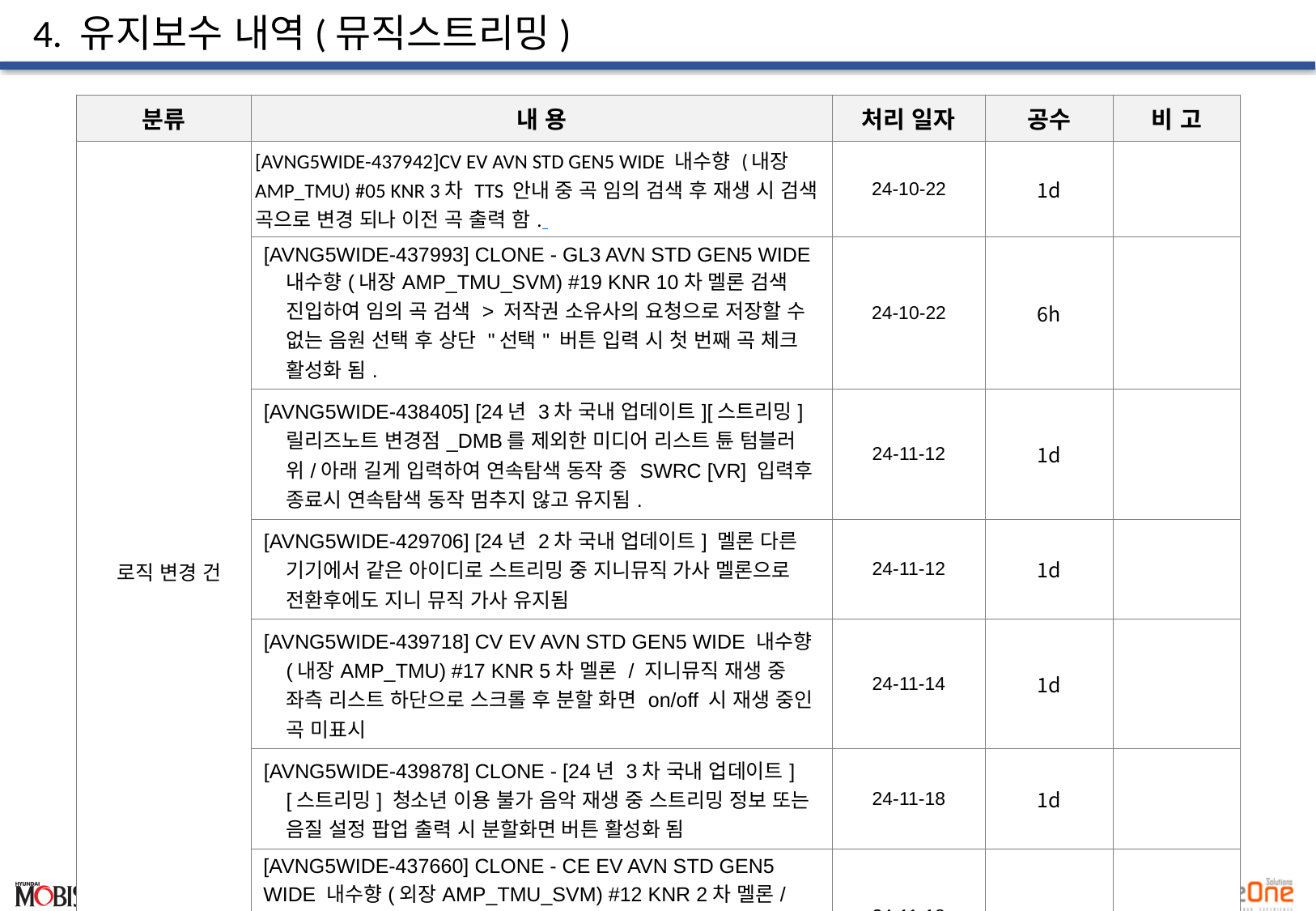

# 4. 유지보수 내역(뮤직스트리밍)
| 분류 | 내 용 | 처리 일자 | 공수 | 비 고 |
| --- | --- | --- | --- | --- |
| 로직 변경 건 | [AVNG5WIDE-437942]CV EV AVN STD GEN5 WIDE 내수향 (내장AMP\_TMU) #05 KNR 3차 TTS 안내 중 곡 임의 검색 후 재생 시 검색 곡으로 변경 되나 이전 곡 출력 함. | 24-10-22 | 1d |  |
|  | [AVNG5WIDE-437993] CLONE - GL3 AVN STD GEN5 WIDE 내수향(내장AMP\_TMU\_SVM) #19 KNR 10차 멜론 검색 진입하여 임의 곡 검색 > 저작권 소유사의 요청으로 저장할 수 없는 음원 선택 후 상단 "선택" 버튼 입력 시 첫 번째 곡 체크 활성화 됨. | 24-10-22 | 6h |  |
|  | [AVNG5WIDE-438405] [24년 3차 국내 업데이트][스트리밍] 릴리즈노트 변경점\_DMB를 제외한 미디어 리스트 튠 텀블러 위/아래 길게 입력하여 연속탐색 동작 중 SWRC [VR] 입력후 종료시 연속탐색 동작 멈추지 않고 유지됨. | 24-11-12 | 1d |  |
|  | [AVNG5WIDE-429706] [24년 2차 국내 업데이트] 멜론 다른 기기에서 같은 아이디로 스트리밍 중 지니뮤직 가사 멜론으로 전환후에도 지니 뮤직 가사 유지됨 | 24-11-12 | 1d |  |
|  | [AVNG5WIDE-439718] CV EV AVN STD GEN5 WIDE 내수향 (내장AMP\_TMU) #17 KNR 5차 멜론 / 지니뮤직 재생 중 좌측 리스트 하단으로 스크롤 후 분할 화면 on/off 시 재생 중인 곡 미표시 | 24-11-14 | 1d |  |
|  | [AVNG5WIDE-439878] CLONE - [24년 3차 국내 업데이트][스트리밍] 청소년 이용 불가 음악 재생 중 스트리밍 정보 또는 음질 설정 팝업 출력 시 분할화면 버튼 활성화 됨 | 24-11-18 | 1d |  |
|  | [AVNG5WIDE-437660] CLONE - CE EV AVN STD GEN5 WIDE 내수향(외장AMP\_TMU\_SVM) #12 KNR 2차 멜론/ 지니 뮤직 재생 중 안내 음량 ss osd 출력 중 POWER OFF 타화면에서 ON 동작 시 "현재 사용할 수 없습니다." 문구 표시 됨. | 24-11-18 | 3d |  |
24년도 표준형 5세대 WIDE_WIDE NH AVN 뮤직스트리밍 유지보수